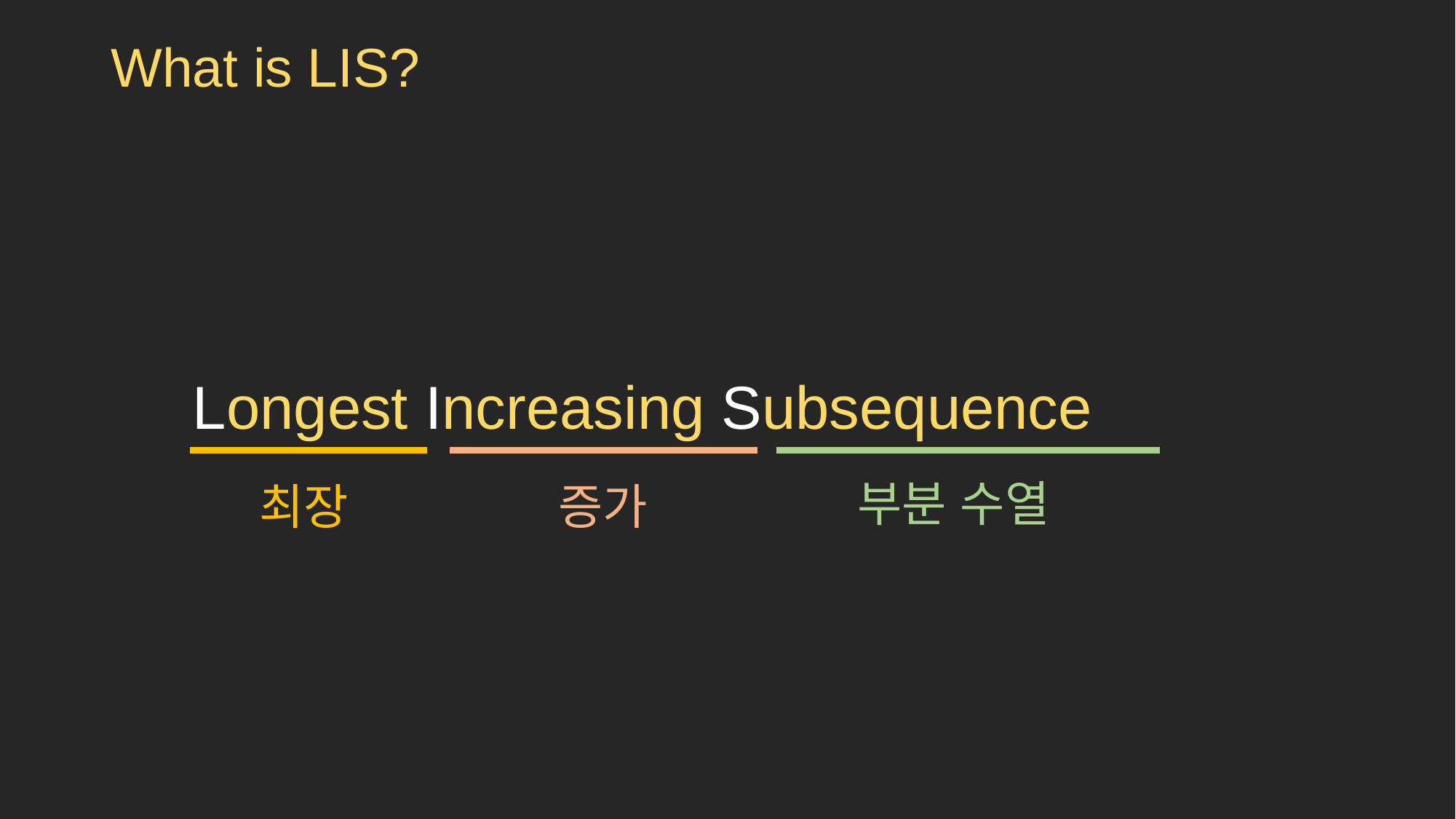

# What is LIS?
Longest Increasing Subsequence
최장
증가
부분 수열